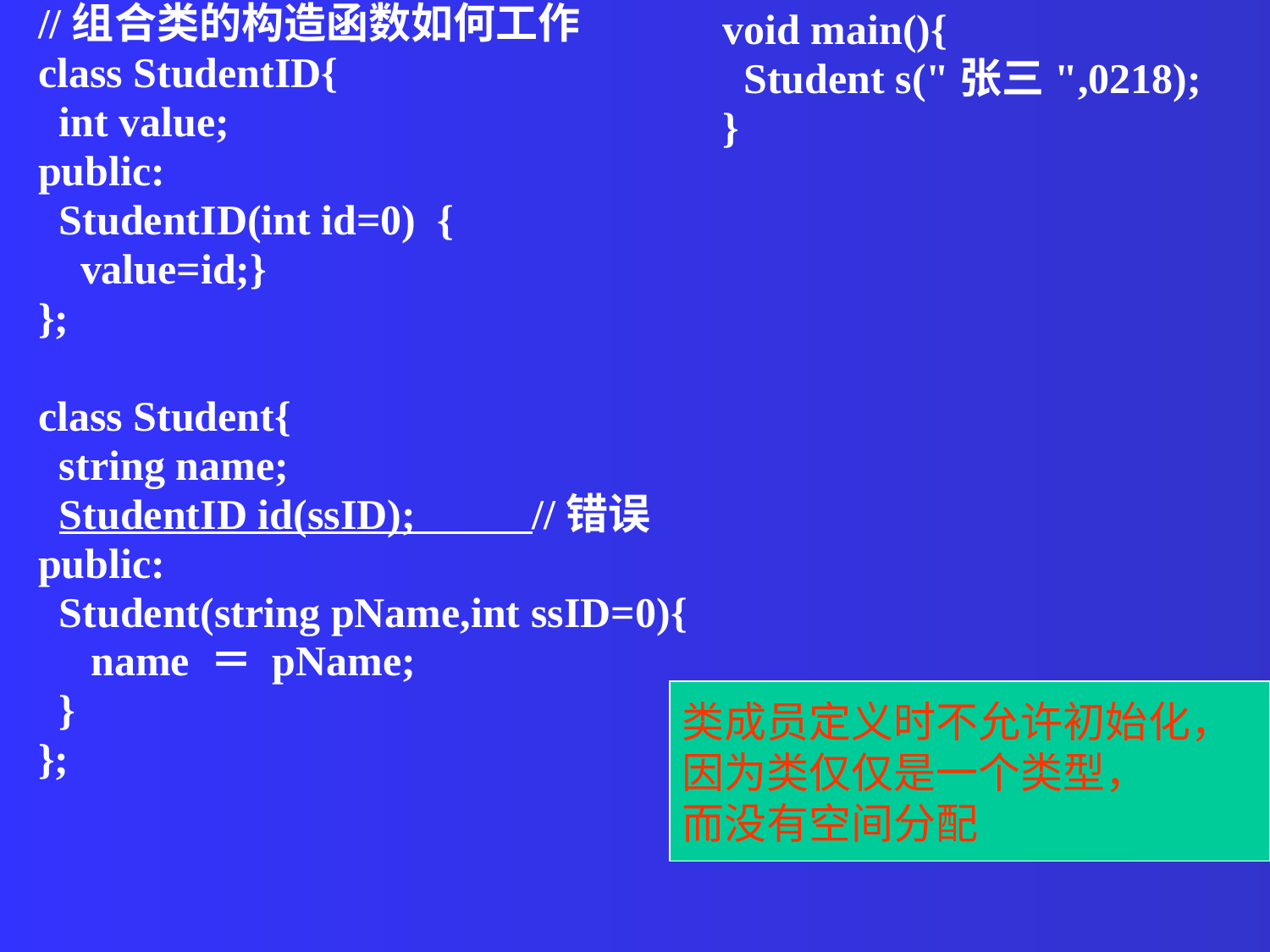

//组合类的构造函数如何工作
class StudentID{
  int value;
public:
  StudentID(int id=0)  {
    value=id;}
};

class Student{
  string name;
  StudentID id(ssID);           //错误
public:
  Student(string pName,int ssID=0){
     name ＝ pName;
  }
};
void main(){
  Student s("张三",0218);
}
类成员定义时不允许初始化，
因为类仅仅是一个类型，
而没有空间分配